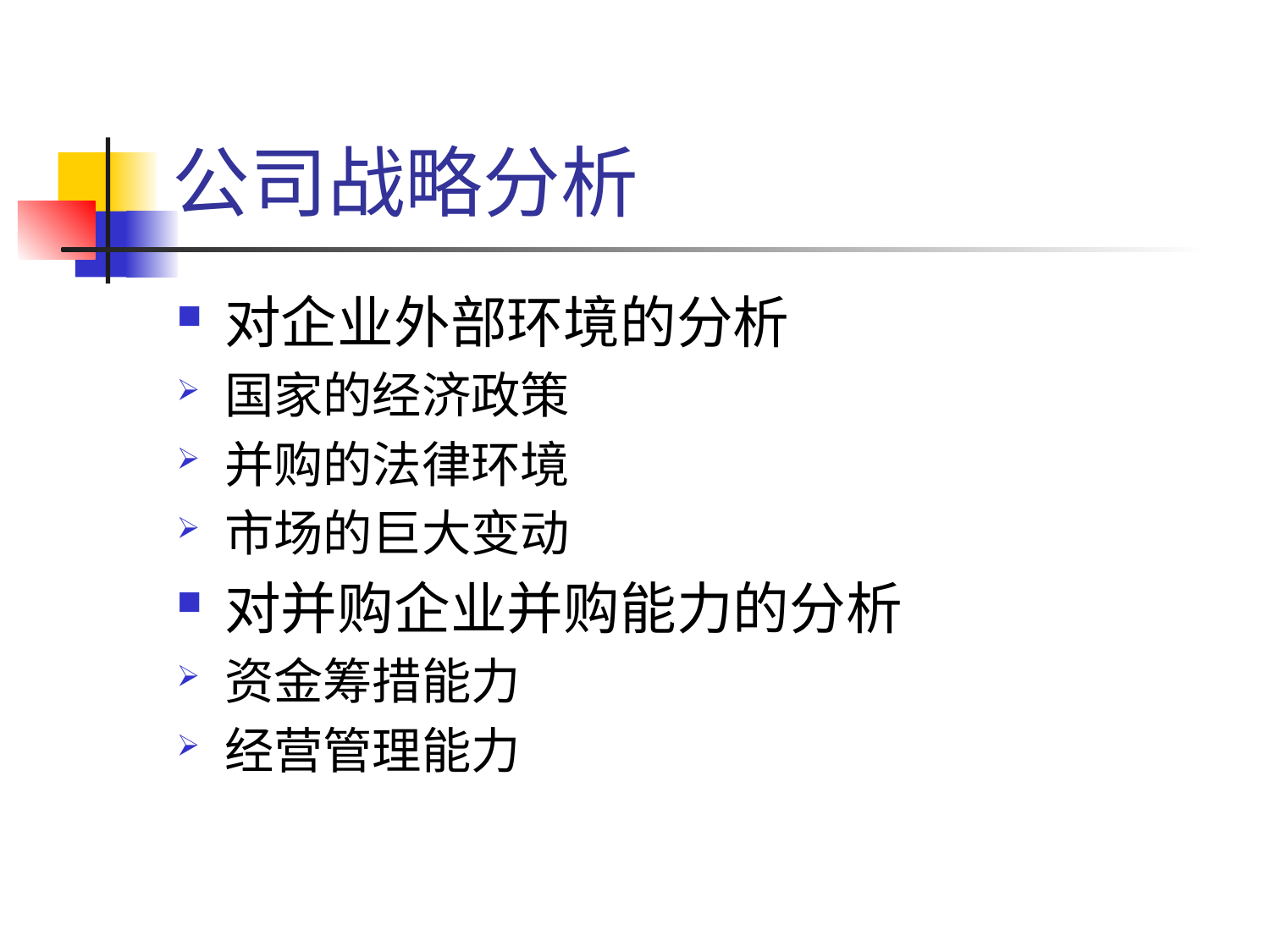

# 公司战略分析
对企业外部环境的分析
国家的经济政策
并购的法律环境
市场的巨大变动
对并购企业并购能力的分析
资金筹措能力
经营管理能力